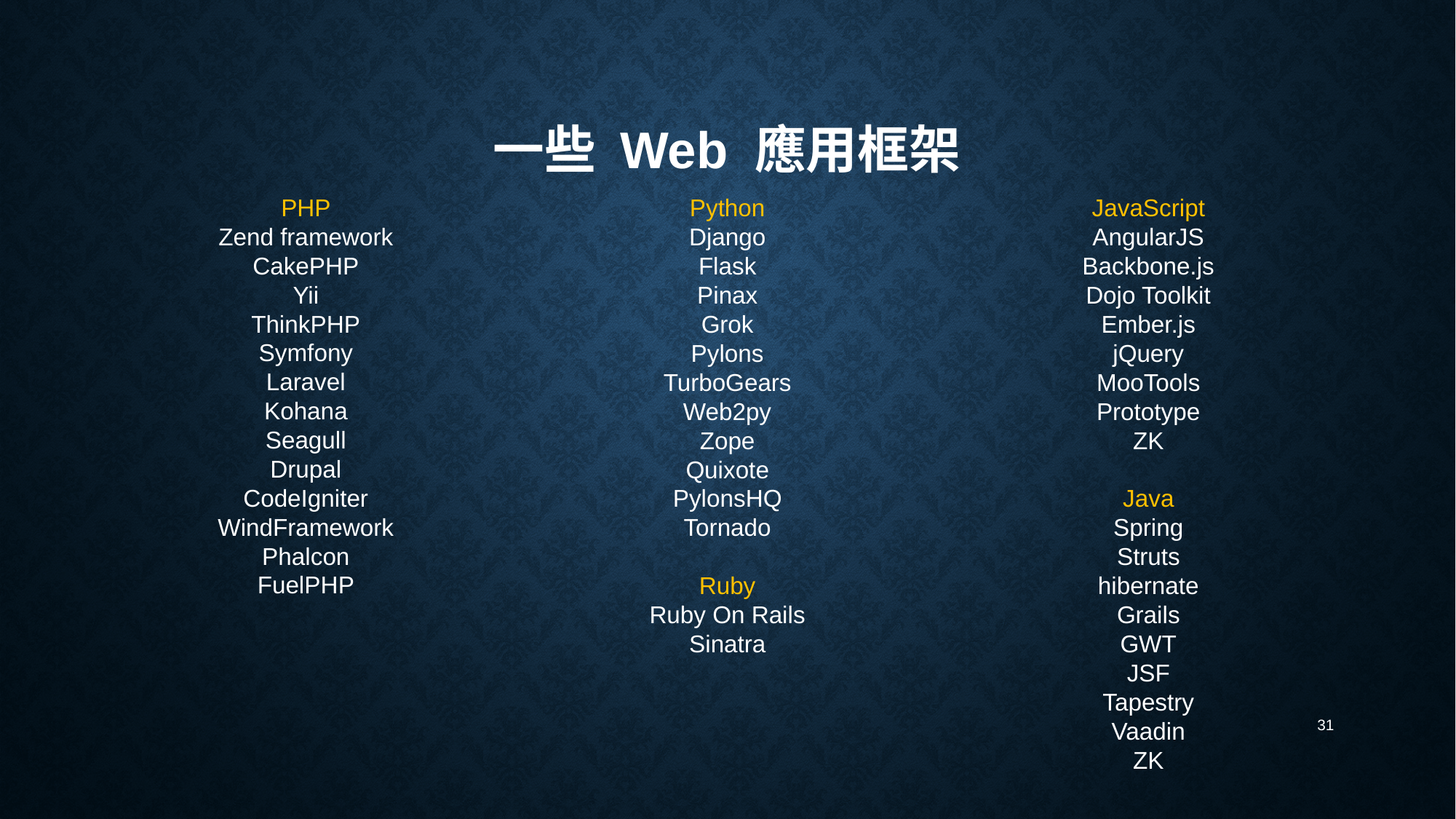

# 一些 Web 應用框架
PHP
Zend framework
CakePHP
Yii
ThinkPHP
Symfony
Laravel
Kohana
Seagull
Drupal
CodeIgniter
WindFramework
Phalcon
FuelPHP
Python
Django
Flask
Pinax
Grok
Pylons
TurboGears
Web2py
Zope
Quixote
PylonsHQ
Tornado

Ruby
Ruby On Rails
Sinatra

JavaScript
AngularJS
Backbone.js
Dojo Toolkit
Ember.js
jQuery
MooTools
Prototype
ZK

Java
Spring
Struts
hibernate
Grails
GWT
JSF
Tapestry
Vaadin
ZK
31